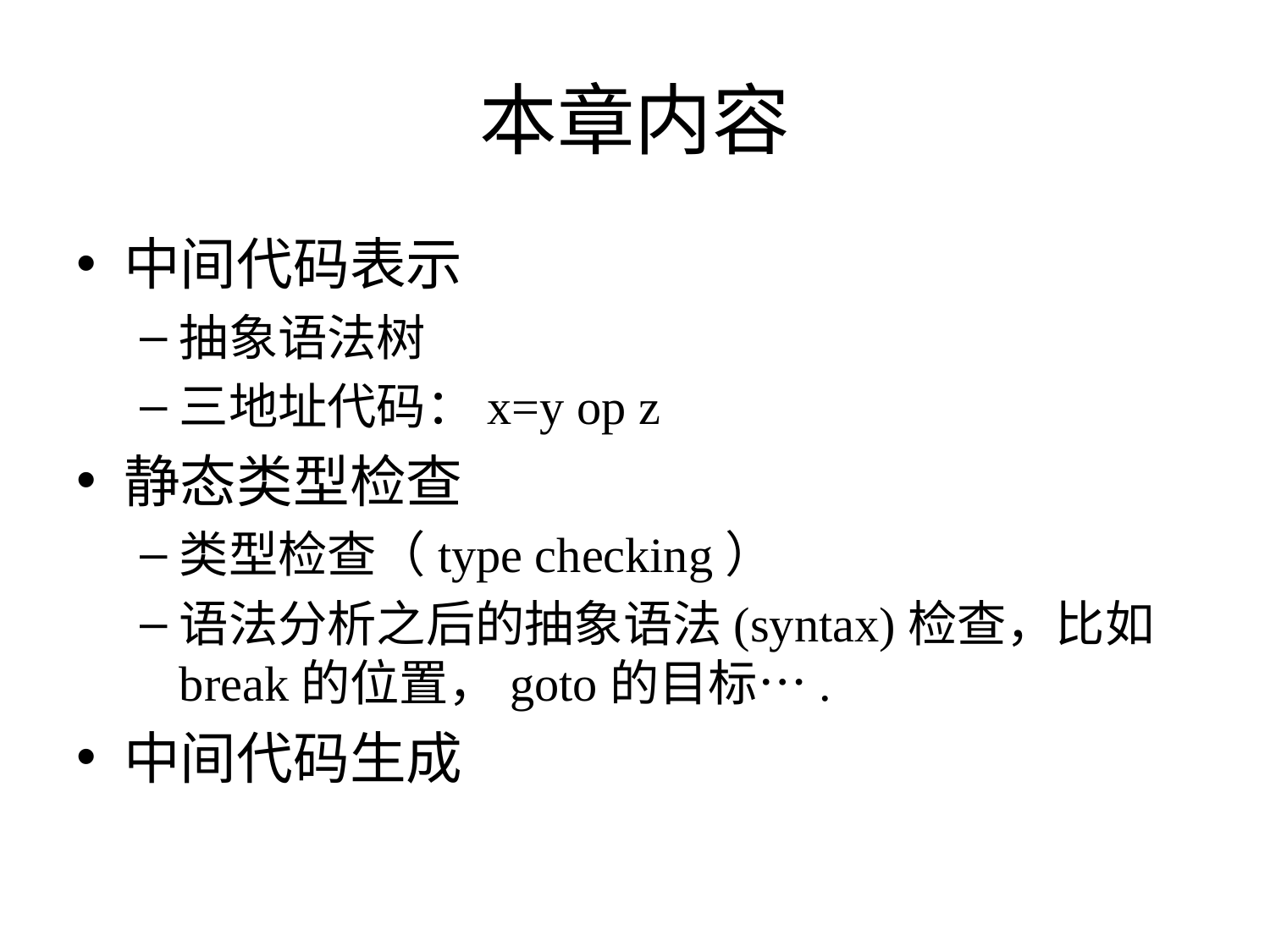

# 本章内容
中间代码表示
抽象语法树
三地址代码：x=y op z
静态类型检查
类型检查（type checking）
语法分析之后的抽象语法(syntax)检查，比如break的位置，goto的目标….
中间代码生成